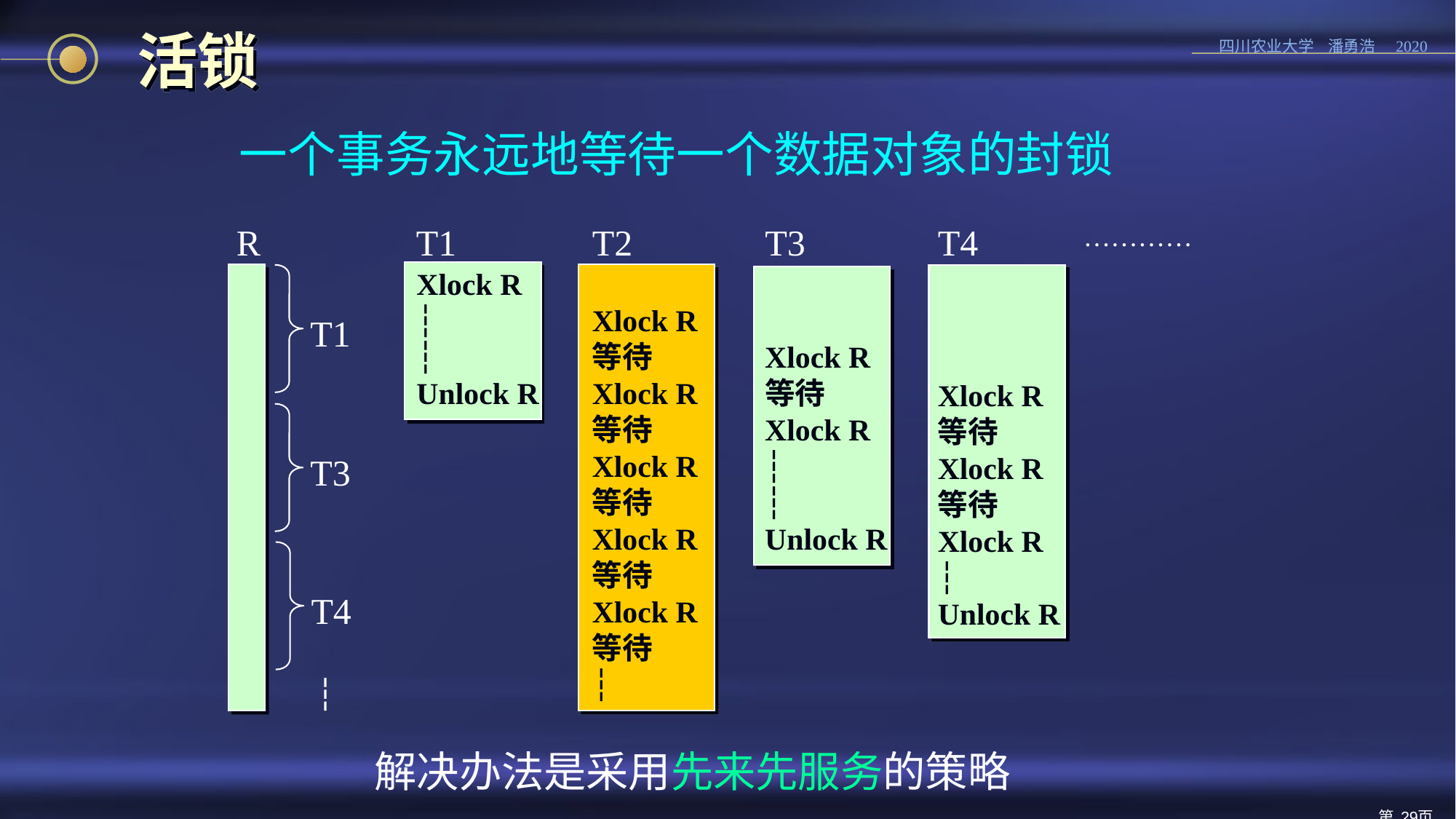

# 活锁
一个事务永远地等待一个数据对象的封锁
R
T1
T2
T3
T4
…………

Xlock R
┆
┆
Unlock R

Xlock R
等待
Xlock R
等待
Xlock R
等待
Xlock R
等待
Xlock R
等待
┆
T1
Xlock R
等待
Xlock R
┆
┆
Unlock R
Xlock R
等待
Xlock R
等待
Xlock R
┆
Unlock R

T3

T4
┆
解决办法是采用先来先服务的策略